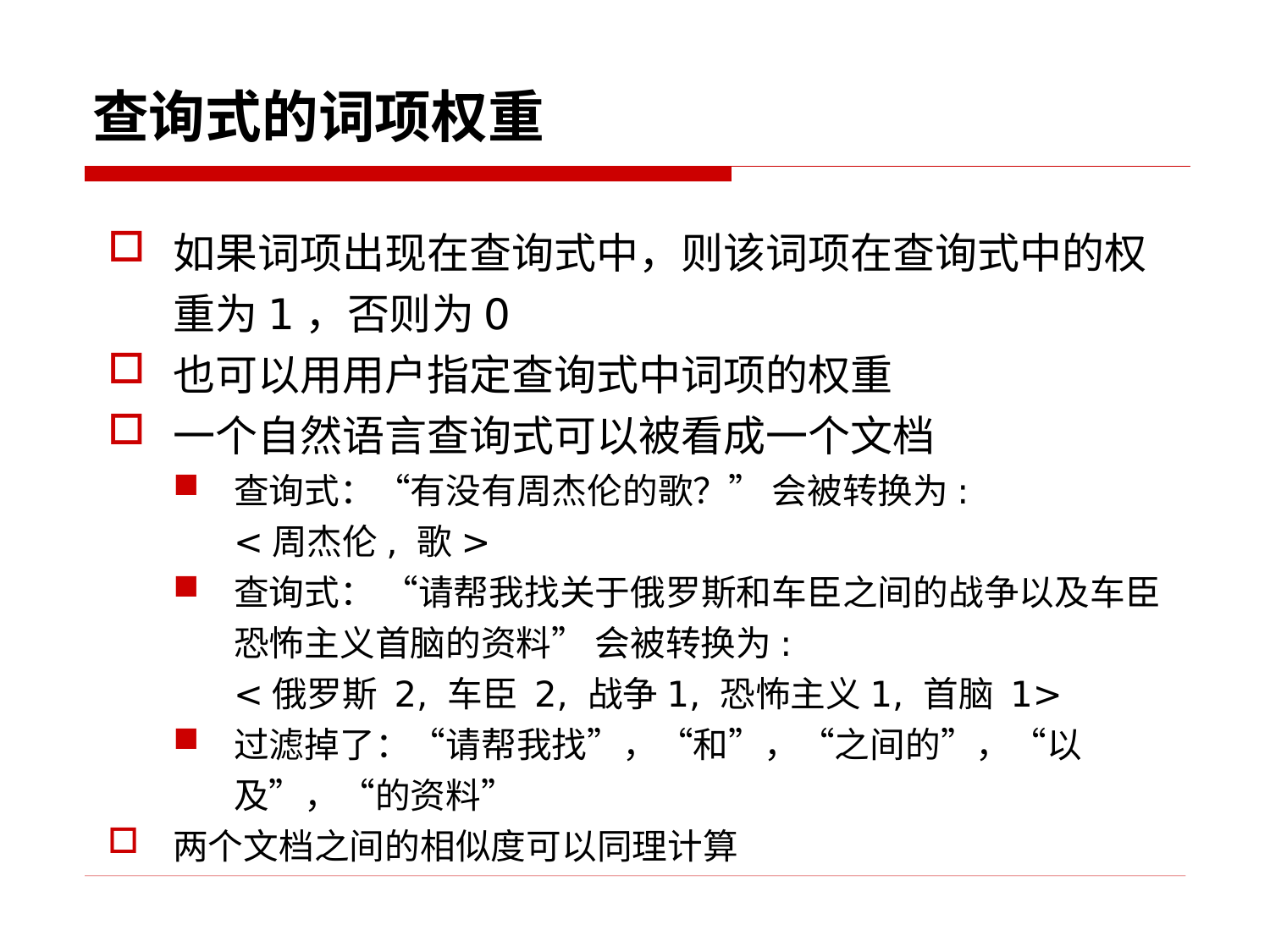

查询式的词项权重
如果词项出现在查询式中，则该词项在查询式中的权重为1，否则为0
也可以用用户指定查询式中词项的权重
一个自然语言查询式可以被看成一个文档
查询式：“有没有周杰伦的歌？” 会被转换为:
<周杰伦, 歌>
查询式： “请帮我找关于俄罗斯和车臣之间的战争以及车臣恐怖主义首脑的资料” 会被转换为:
<俄罗斯 2, 车臣 2, 战争1, 恐怖主义1, 首脑 1>
过滤掉了：“请帮我找”，“和”，“之间的”，“以及”，“的资料”
两个文档之间的相似度可以同理计算